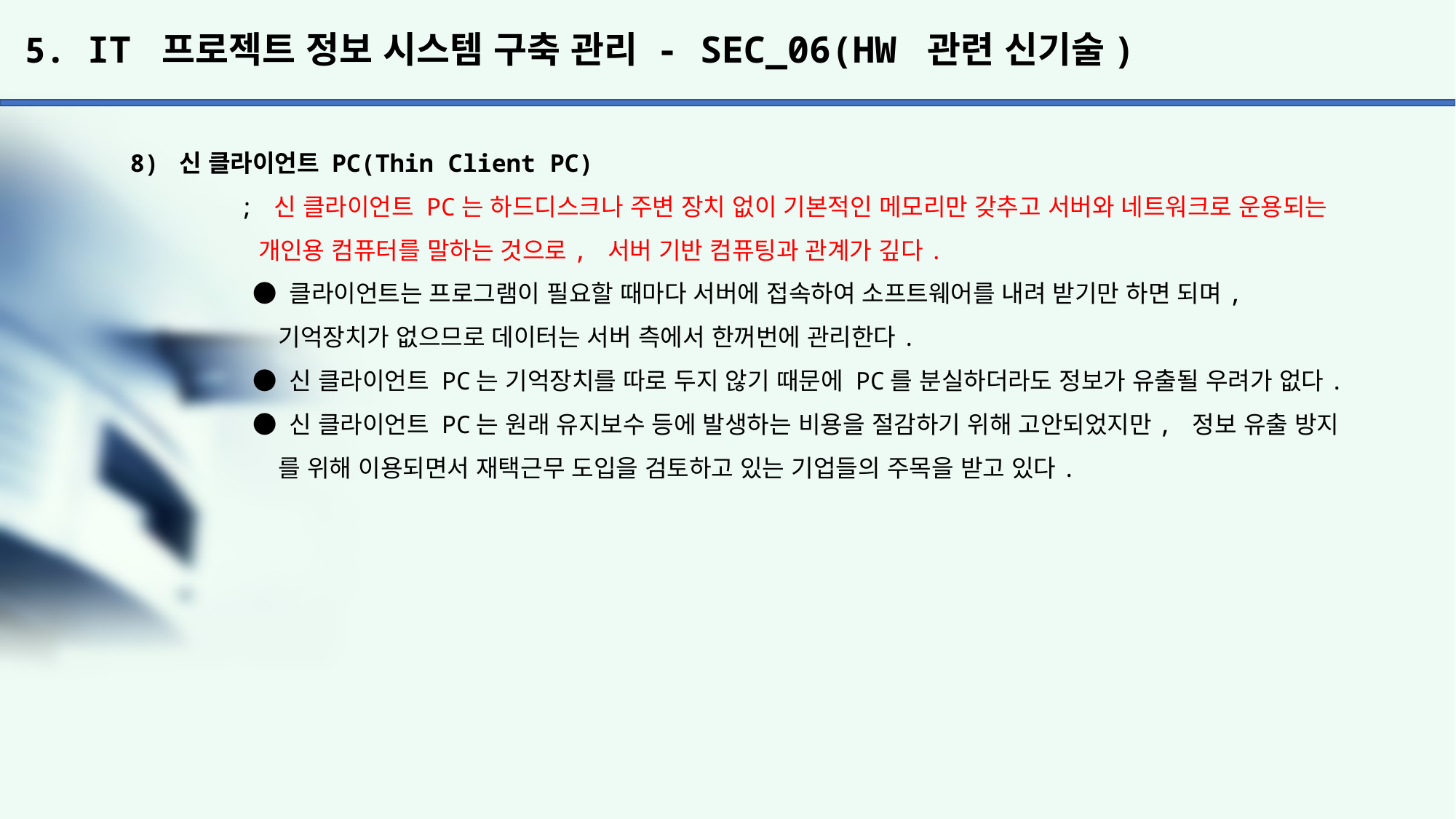

# 5. IT 프로젝트 정보 시스템 구축 관리 - SEC_06(HW 관련 신기술)
8) 신 클라이언트 PC(Thin Client PC)
	; 신 클라이언트 PC는 하드디스크나 주변 장치 없이 기본적인 메모리만 갖추고 서버와 네트워크로 운용되는
	  개인용 컴퓨터를 말하는 것으로, 서버 기반 컴퓨팅과 관계가 깊다.
	  ● 클라이언트는 프로그램이 필요할 때마다 서버에 접속하여 소프트웨어를 내려 받기만 하면 되며,
	     기억장치가 없으므로 데이터는 서버 측에서 한꺼번에 관리한다.
	  ● 신 클라이언트 PC는 기억장치를 따로 두지 않기 때문에 PC를 분실하더라도 정보가 유출될 우려가 없다.
	  ● 신 클라이언트 PC는 원래 유지보수 등에 발생하는 비용을 절감하기 위해 고안되었지만, 정보 유출 방지
	     를 위해 이용되면서 재택근무 도입을 검토하고 있는 기업들의 주목을 받고 있다.